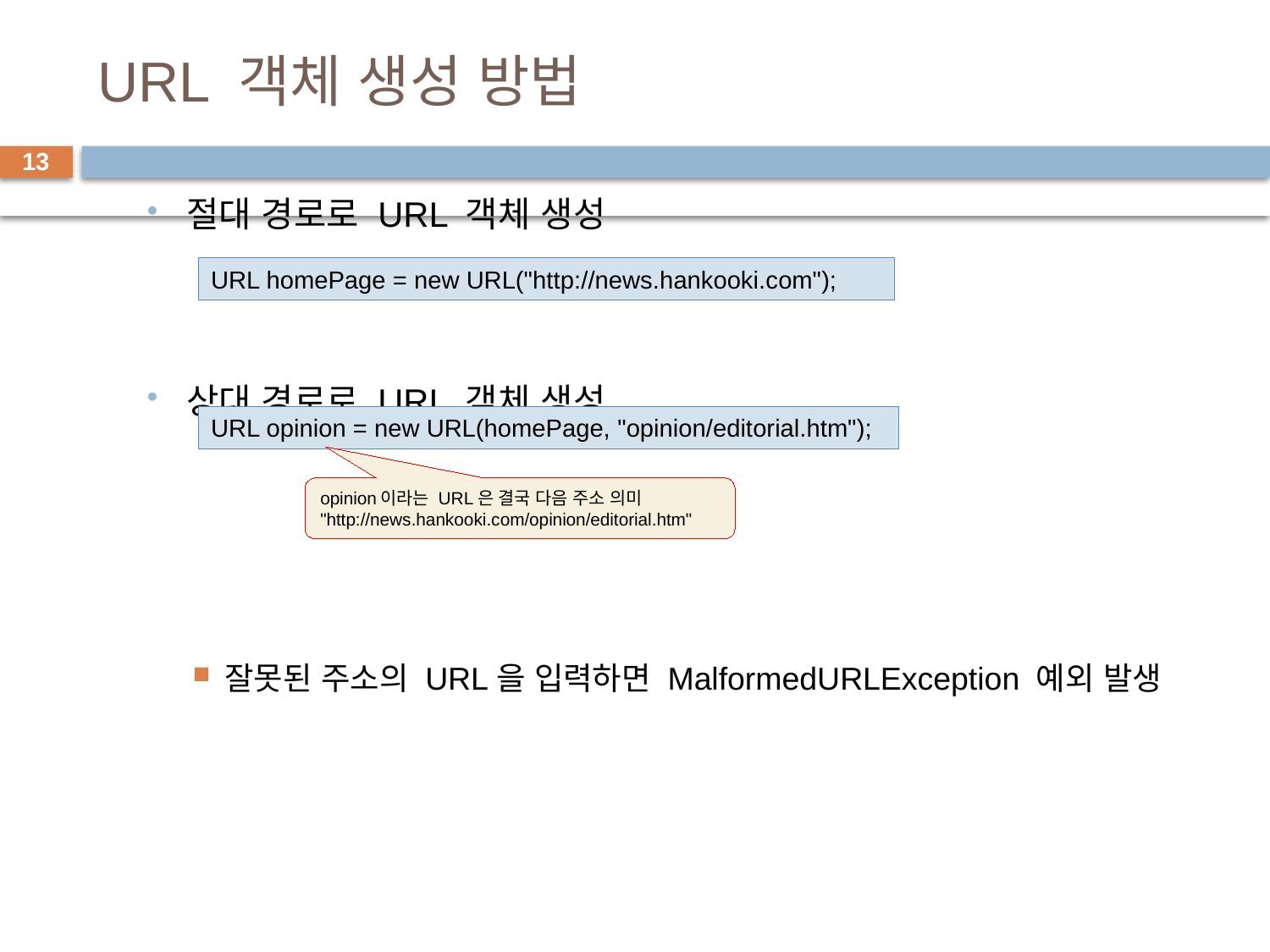

# URL 객체 생성 방법
13
절대 경로로 URL 객체 생성

상대 경로로 URL 객체 생성

잘못된 주소의 URL을 입력하면 MalformedURLException 예외 발생

URL homePage = new URL("http://news.hankooki.com");
URL opinion = new URL(homePage, "opinion/editorial.htm");
opinion이라는 URL은 결국 다음 주소 의미
"http://news.hankooki.com/opinion/editorial.htm"